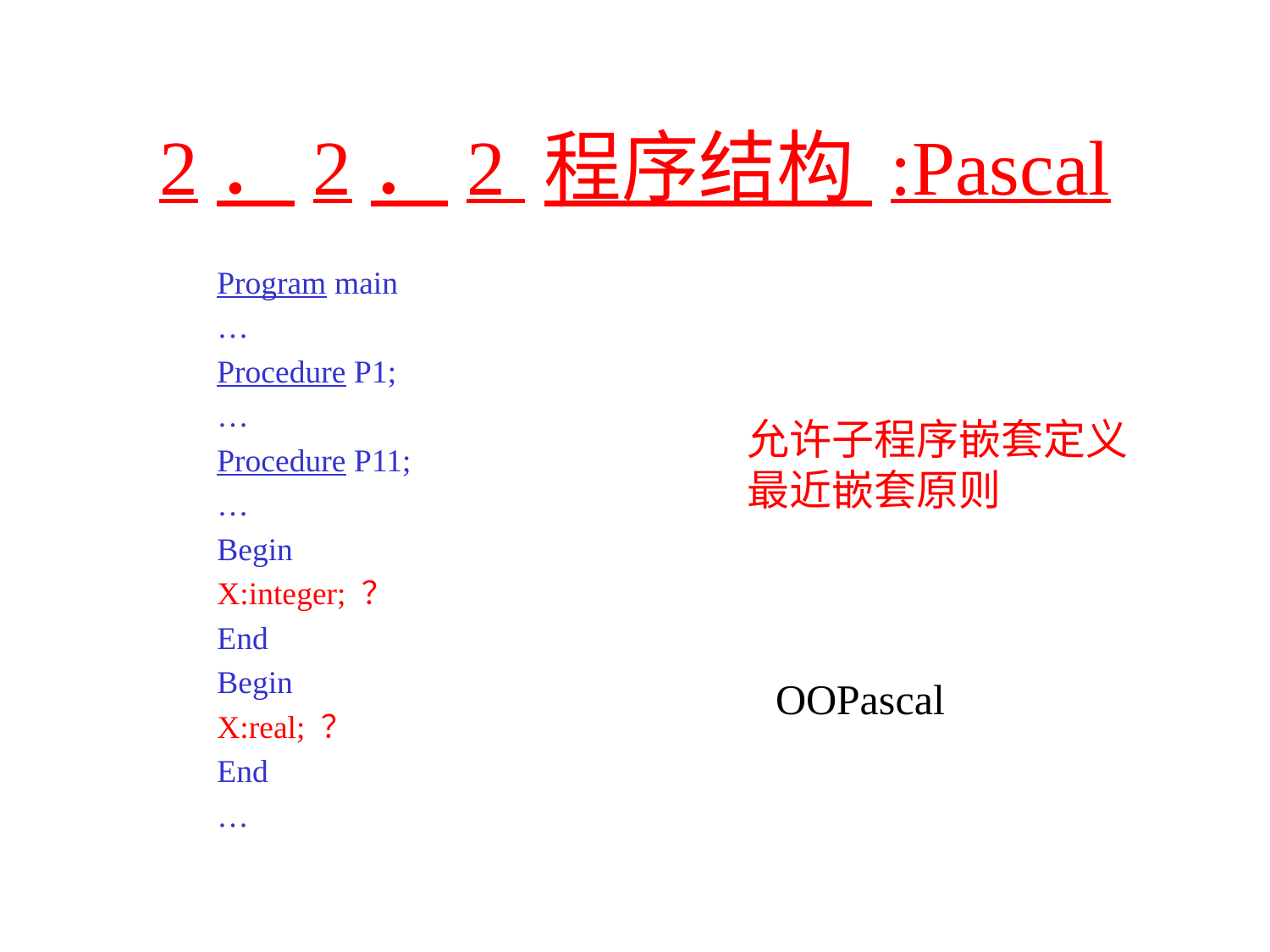

# 2．2．2 程序结构 :Pascal
Program main
…
Procedure P1;
…
Procedure P11;
…
Begin
X:integer; ？
End
Begin
X:real; ？
End
…
允许子程序嵌套定义
最近嵌套原则
OOPascal